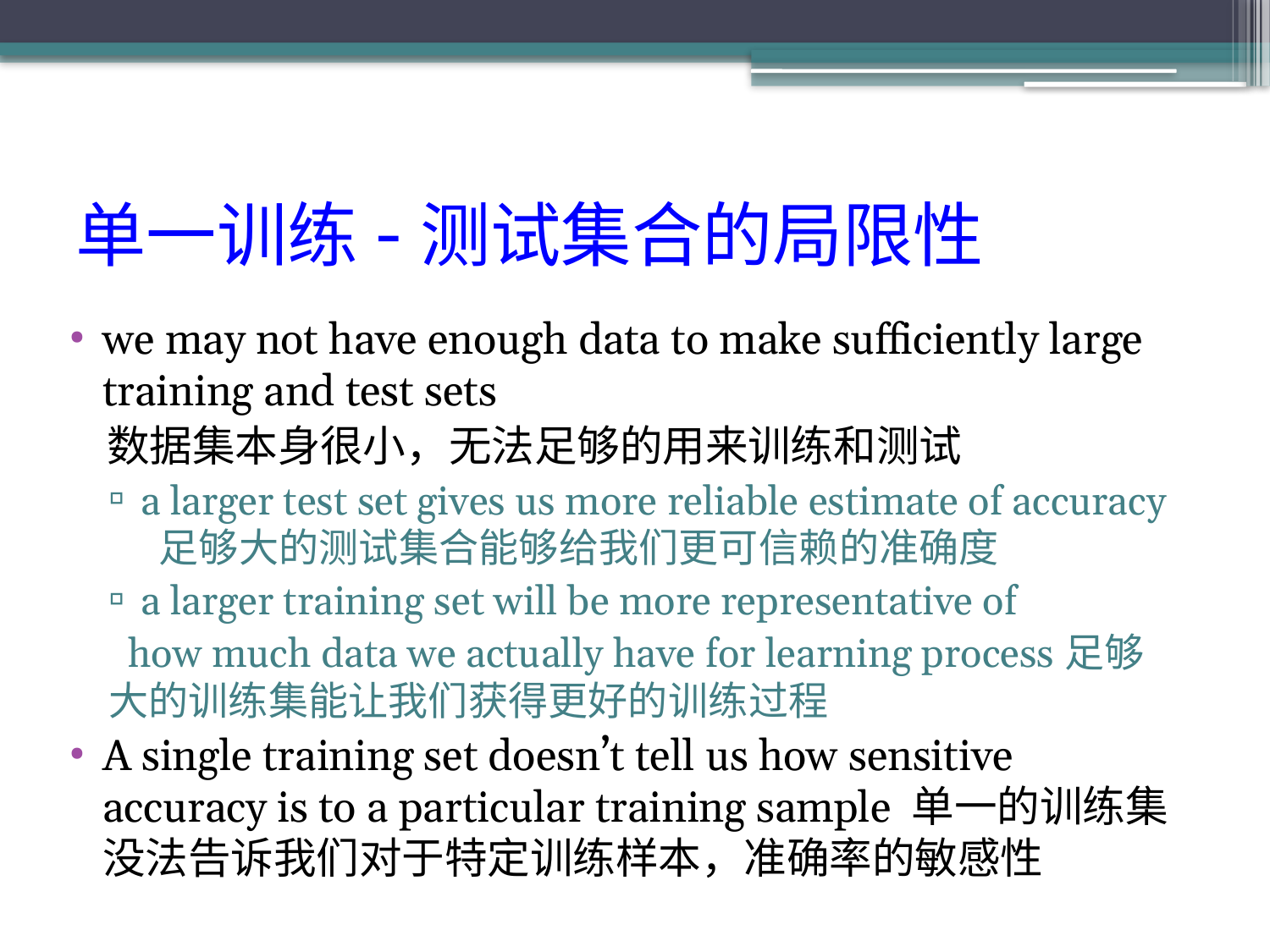

# 单一训练-测试集合的局限性
we may not have enough data to make sufficiently large training and test sets
   数据集本身很小，无法足够的用来训练和测试
a larger test set gives us more reliable estimate of accuracy  足够大的测试集合能够给我们更可信赖的准确度
a larger training set will be more representative of
  how much data we actually have for learning process足够大的训练集能让我们获得更好的训练过程
A single training set doesn’t tell us how sensitive accuracy is to a particular training sample 单一的训练集没法告诉我们对于特定训练样本，准确率的敏感性